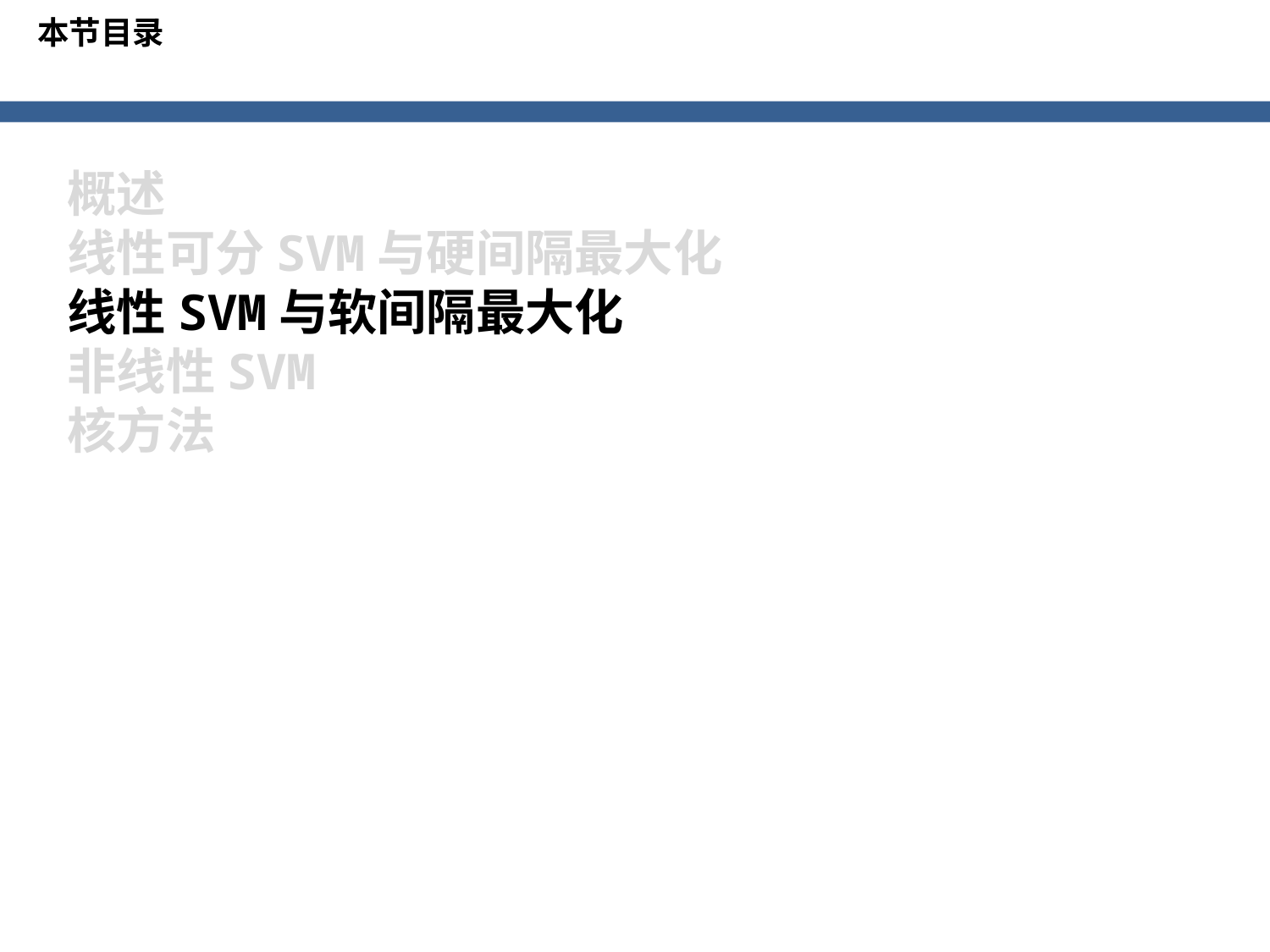

本节目录
概述
线性可分SVM与硬间隔最大化
线性SVM与软间隔最大化
非线性SVM
核方法